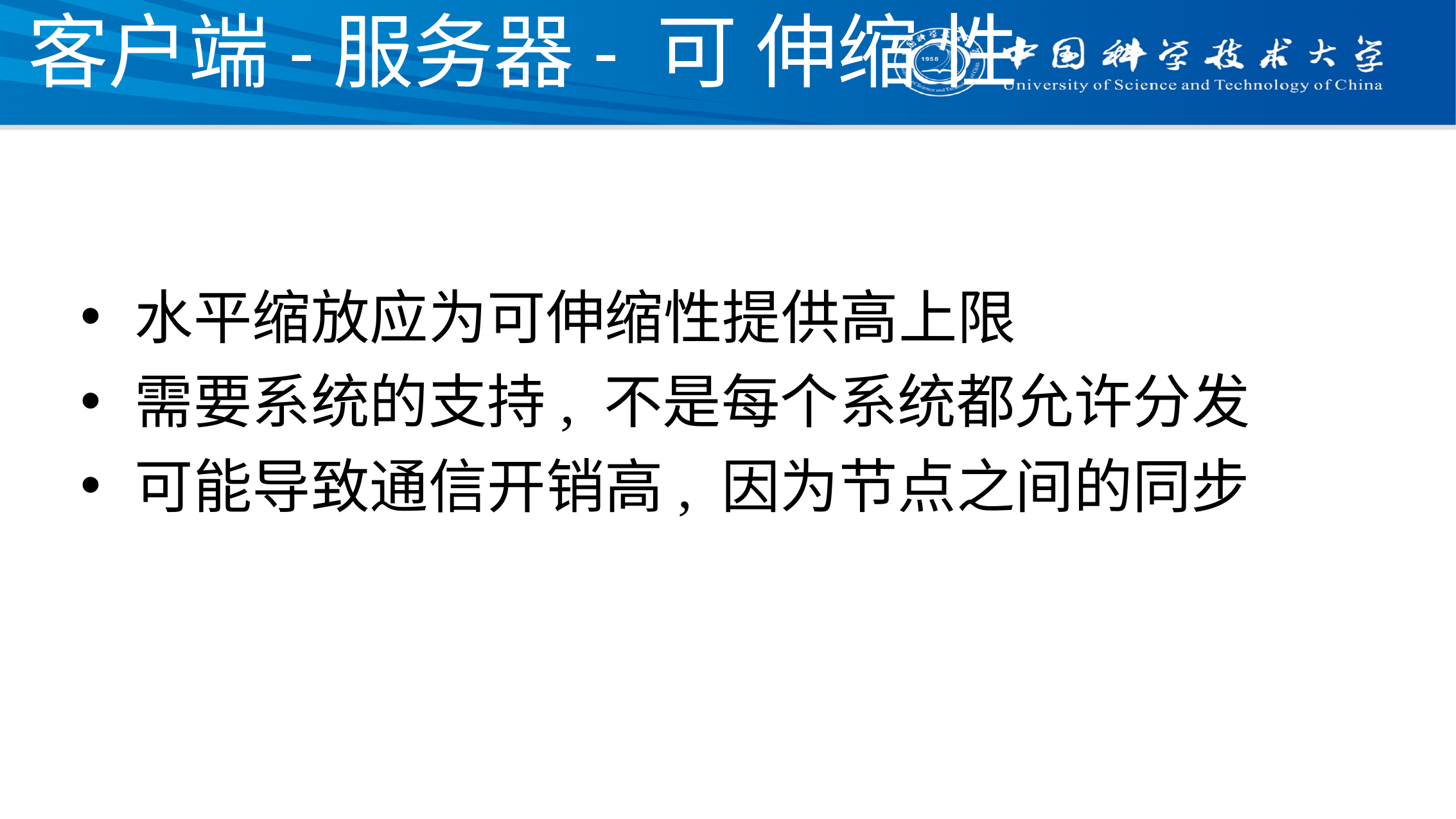

# 客户端-服务器- 可 伸缩 性
水平缩放应为可伸缩性提供高上限
需要系统的支持, 不是每个系统都允许分发
可能导致通信开销高, 因为节点之间的同步